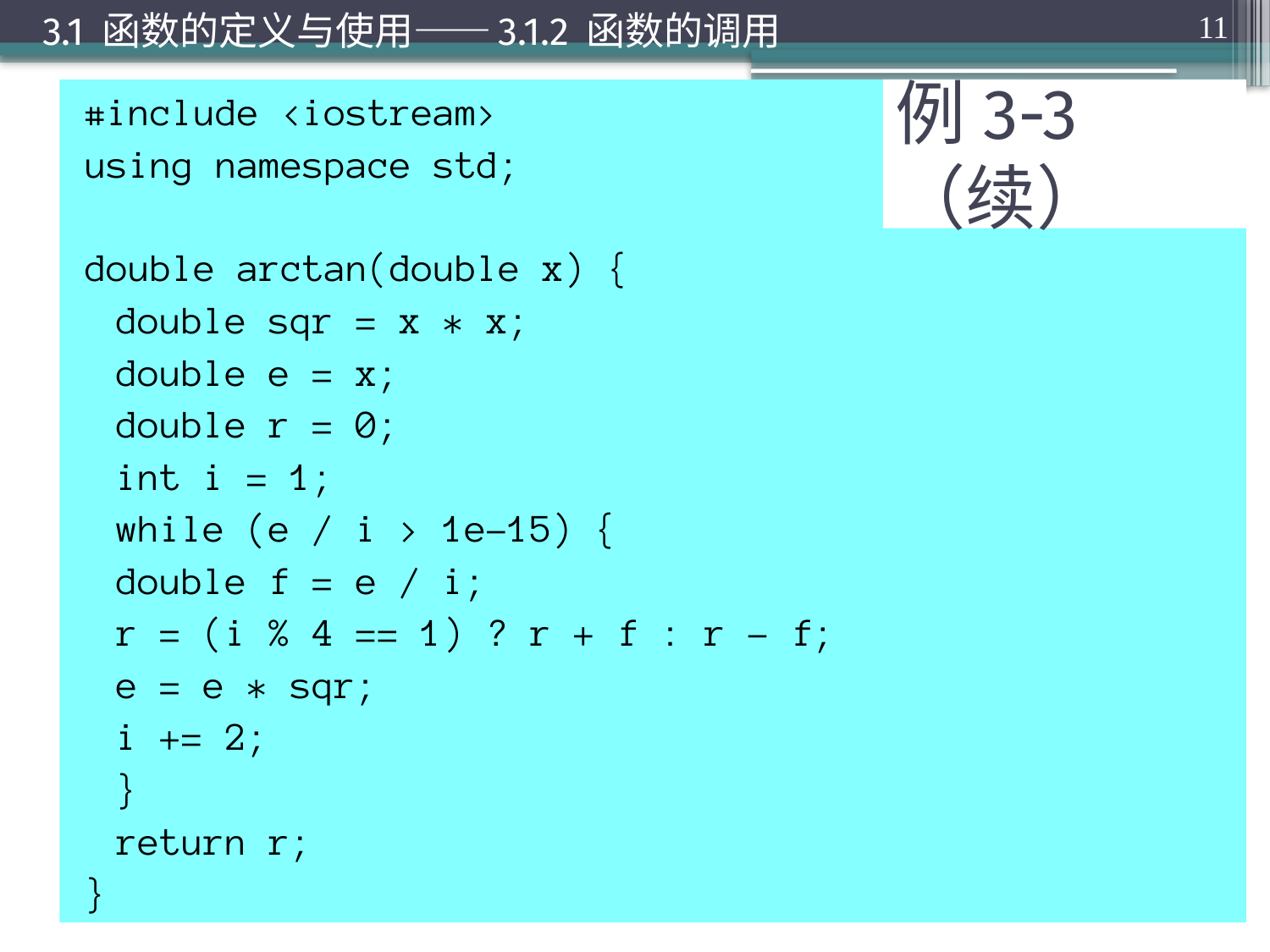

3.1 函数的定义与使用——3.1.2 函数的调用
11
#include <iostream>
using namespace std;

double arctan(double x) {
	double sqr = x * x;
	double e = x;
	double r = 0;
	int i = 1;
	while (e / i > 1e-15) {
		double f = e / i;
		r = (i % 4 == 1) ? r + f : r - f;
		e = e * sqr;
		i += 2;
	}
	return r;
}
# 例3-3 （续）